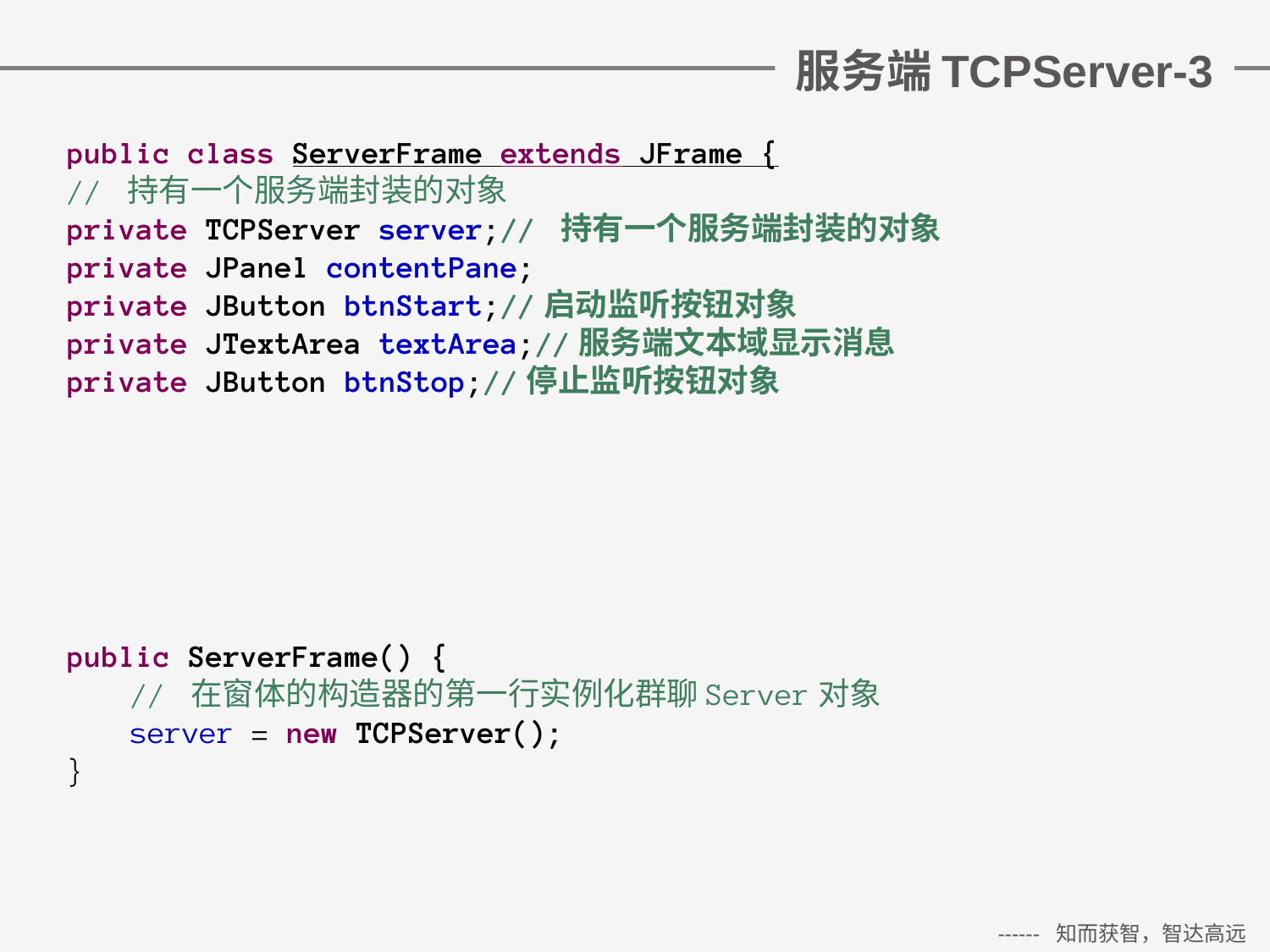

# 服务端TCPServer-3
public class ServerFrame extends JFrame {
// 持有一个服务端封装的对象
private TCPServer server;// 持有一个服务端封装的对象
private JPanel contentPane;
private JButton btnStart;//启动监听按钮对象
private JTextArea textArea;//服务端文本域显示消息
private JButton btnStop;//停止监听按钮对象
public ServerFrame() {
// 在窗体的构造器的第一行实例化群聊Server对象
server = new TCPServer();
}